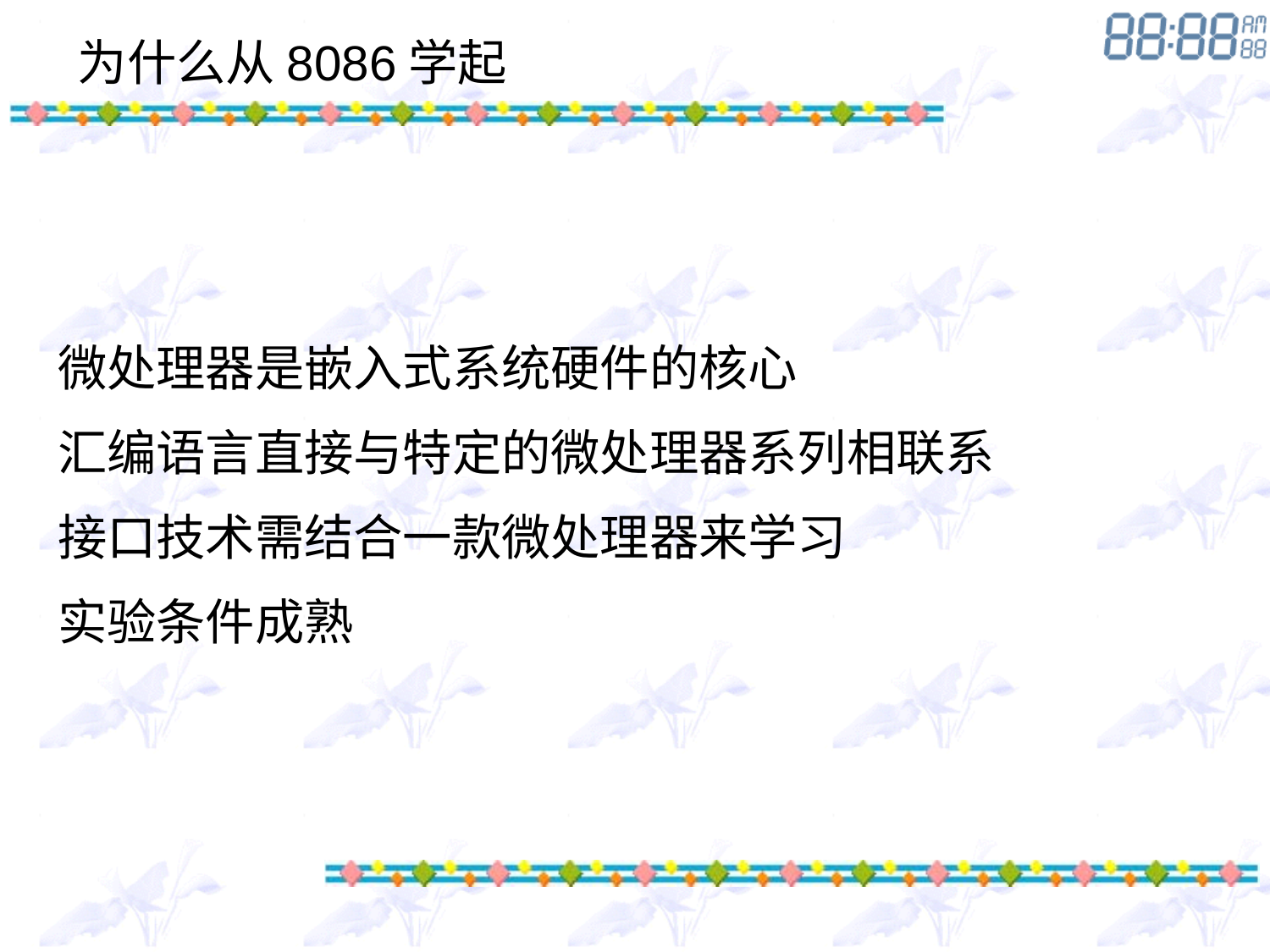

为什么从8086学起
微处理器是嵌入式系统硬件的核心
汇编语言直接与特定的微处理器系列相联系
接口技术需结合一款微处理器来学习
实验条件成熟